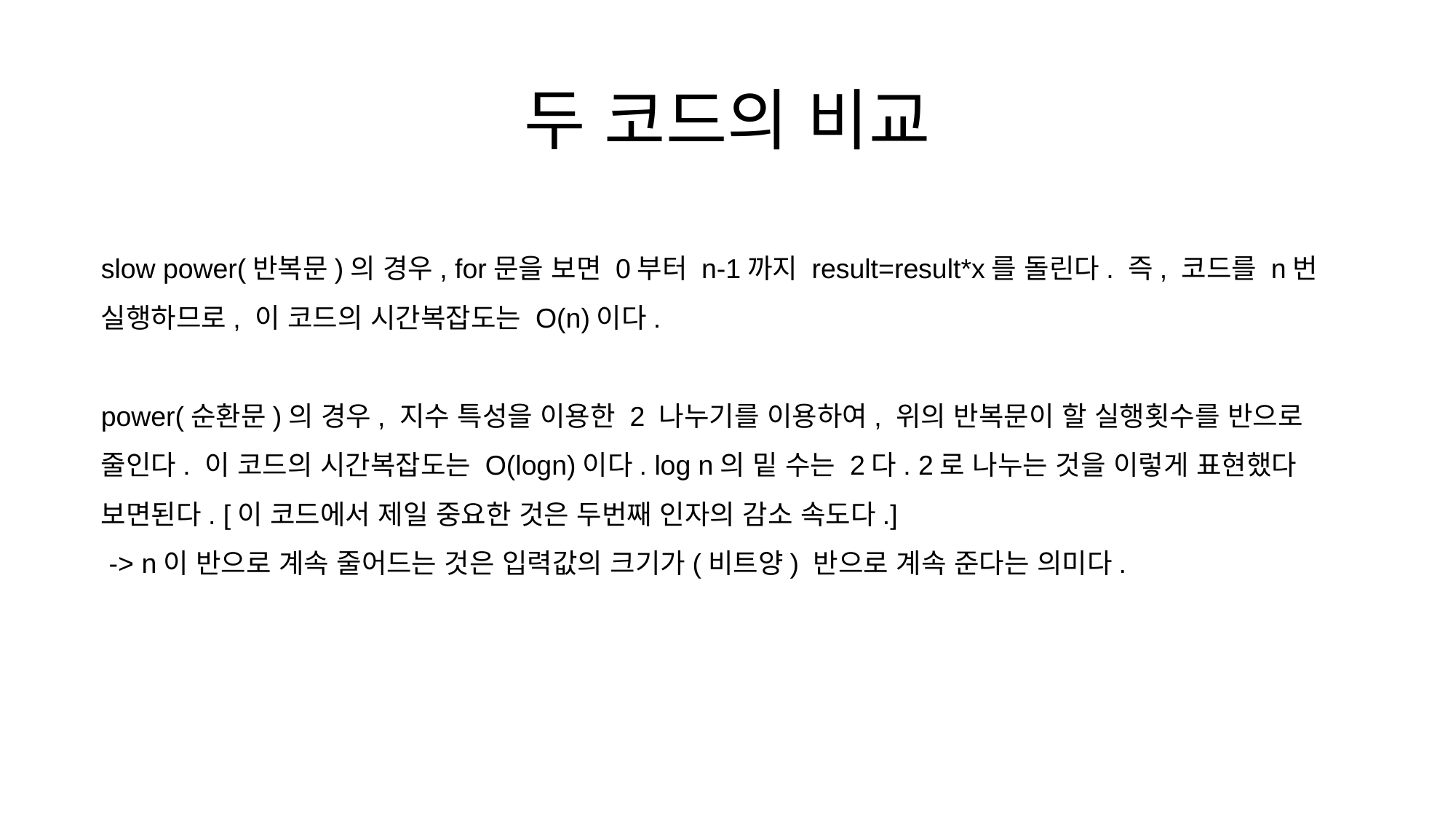

# 두 코드의 비교
slow power(반복문)의 경우, for문을 보면 0부터 n-1까지 result=result*x를 돌린다. 즉, 코드를 n번 실행하므로, 이 코드의 시간복잡도는 O(n)이다.

power(순환문)의 경우, 지수 특성을 이용한 2 나누기를 이용하여, 위의 반복문이 할 실행횟수를 반으로 줄인다. 이 코드의 시간복잡도는 O(logn)이다. log n의 밑 수는 2다. 2로 나누는 것을 이렇게 표현했다 보면된다. [이 코드에서 제일 중요한 것은 두번째 인자의 감소 속도다.]
 -> n이 반으로 계속 줄어드는 것은 입력값의 크기가(비트양) 반으로 계속 준다는 의미다.